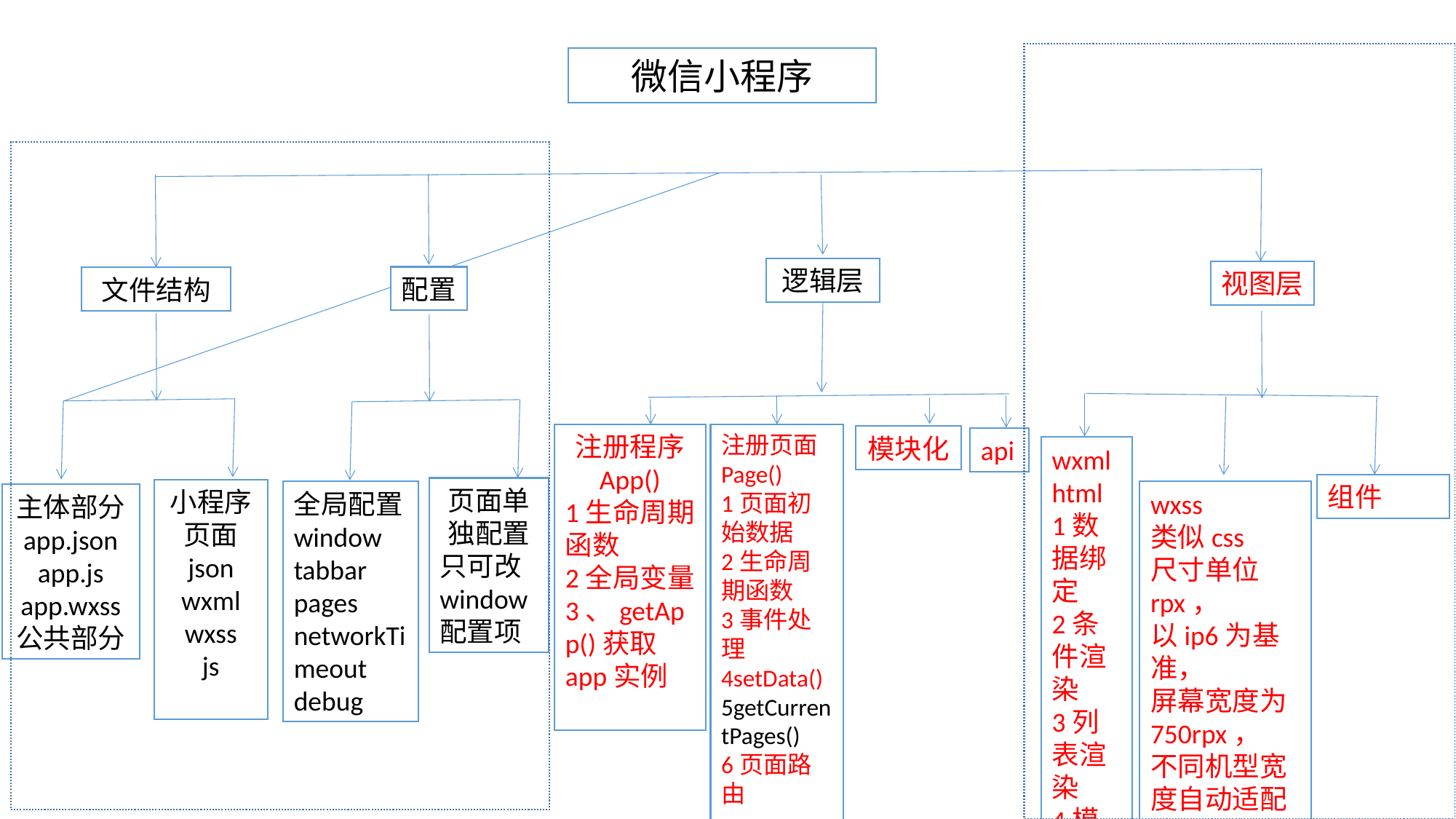

微信小程序

逻辑层
视图层
配置
文件结构
注册程序
App()
1生命周期
函数
2全局变量
3、getApp()获取app实例

注册页面
Page()
1页面初始数据
2生命周期函数
3事件处理
4setData()
5getCurrentPages()
6页面路由

模块化
api
wxml
html
1数据绑定
2条件渲染
3列表渲染
4模板
5事件
6引用
组件
页面单独配置
只可改window配置项
小程序页面
json
wxml
wxss
js

全局配置
window
tabbar
pages
networkTimeout
debug
wxss
类似css
尺寸单位
rpx，
以ip6为基准，
屏幕宽度为750rpx，
不同机型宽度自动适配
主体部分
app.json
app.js
app.wxss
公共部分